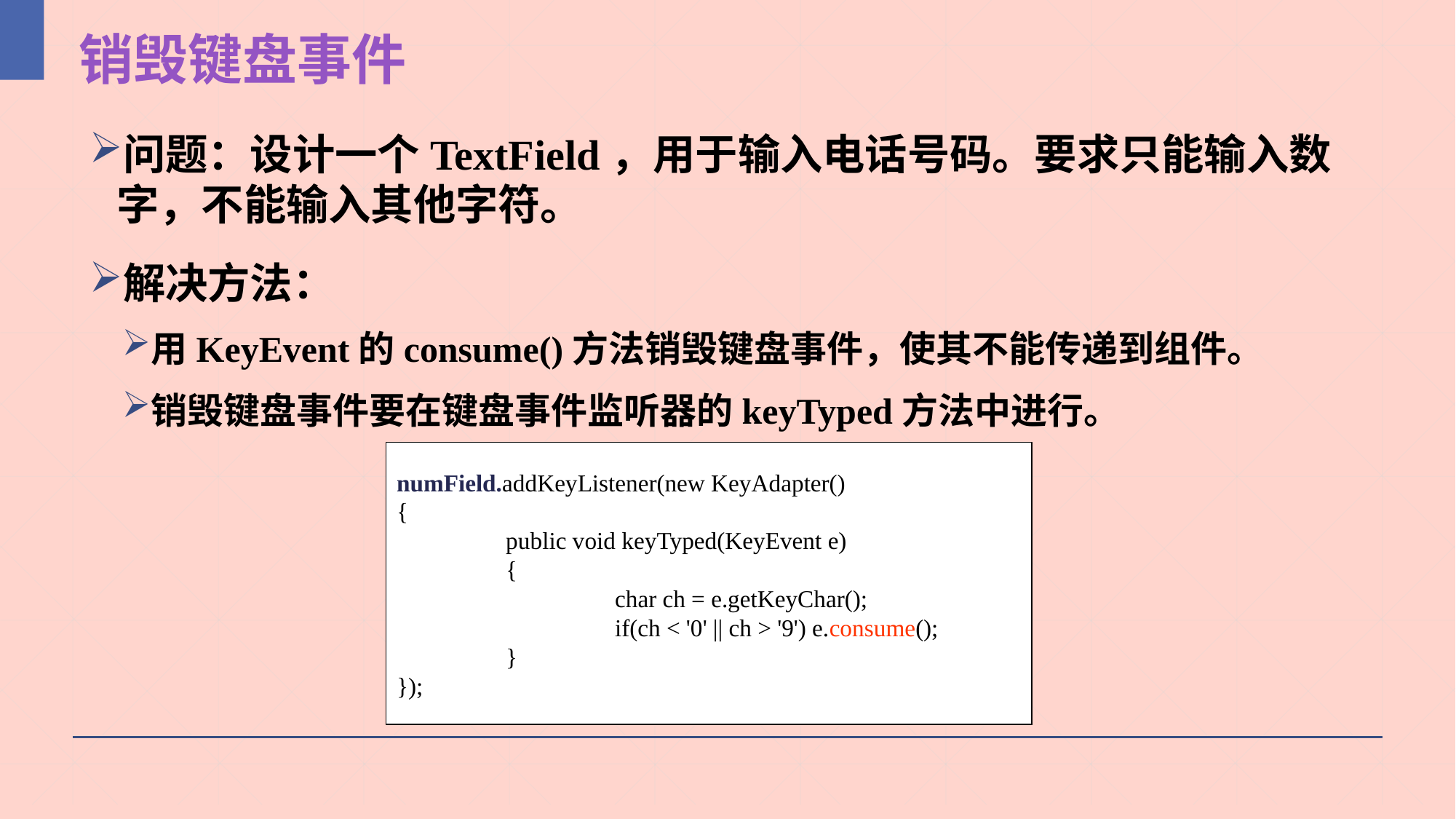

20
# 销毁键盘事件
问题：设计一个TextField，用于输入电话号码。要求只能输入数字，不能输入其他字符。
解决方法：
用KeyEvent的consume()方法销毁键盘事件，使其不能传递到组件。
销毁键盘事件要在键盘事件监听器的keyTyped方法中进行。
numField.addKeyListener(new KeyAdapter()
{
	public void keyTyped(KeyEvent e)
	{
		char ch = e.getKeyChar();
		if(ch < '0' || ch > '9') e.consume();
	}
});